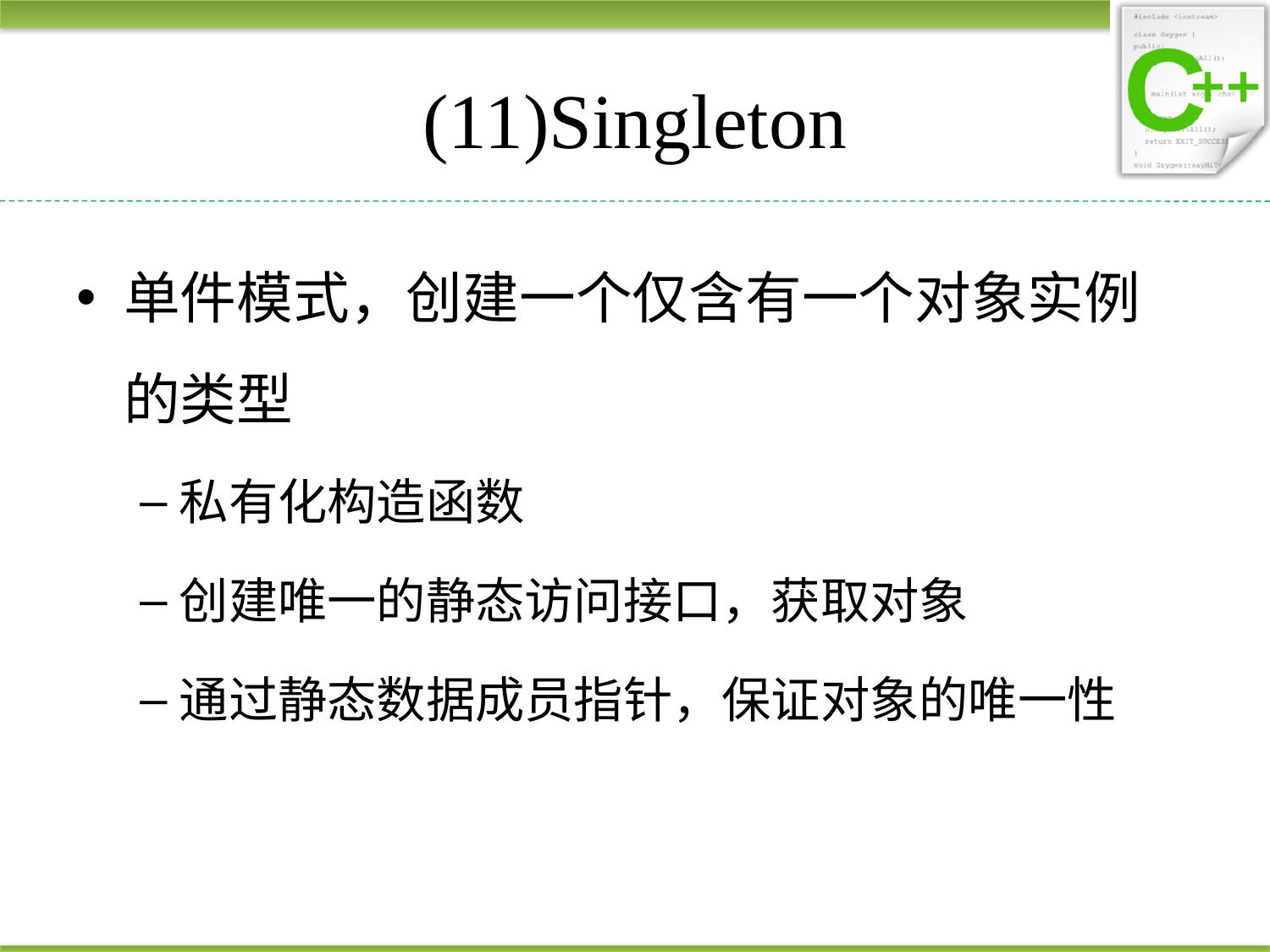

# (11)Singleton
单件模式，创建一个仅含有一个对象实例的类型
私有化构造函数
创建唯一的静态访问接口，获取对象
通过静态数据成员指针，保证对象的唯一性